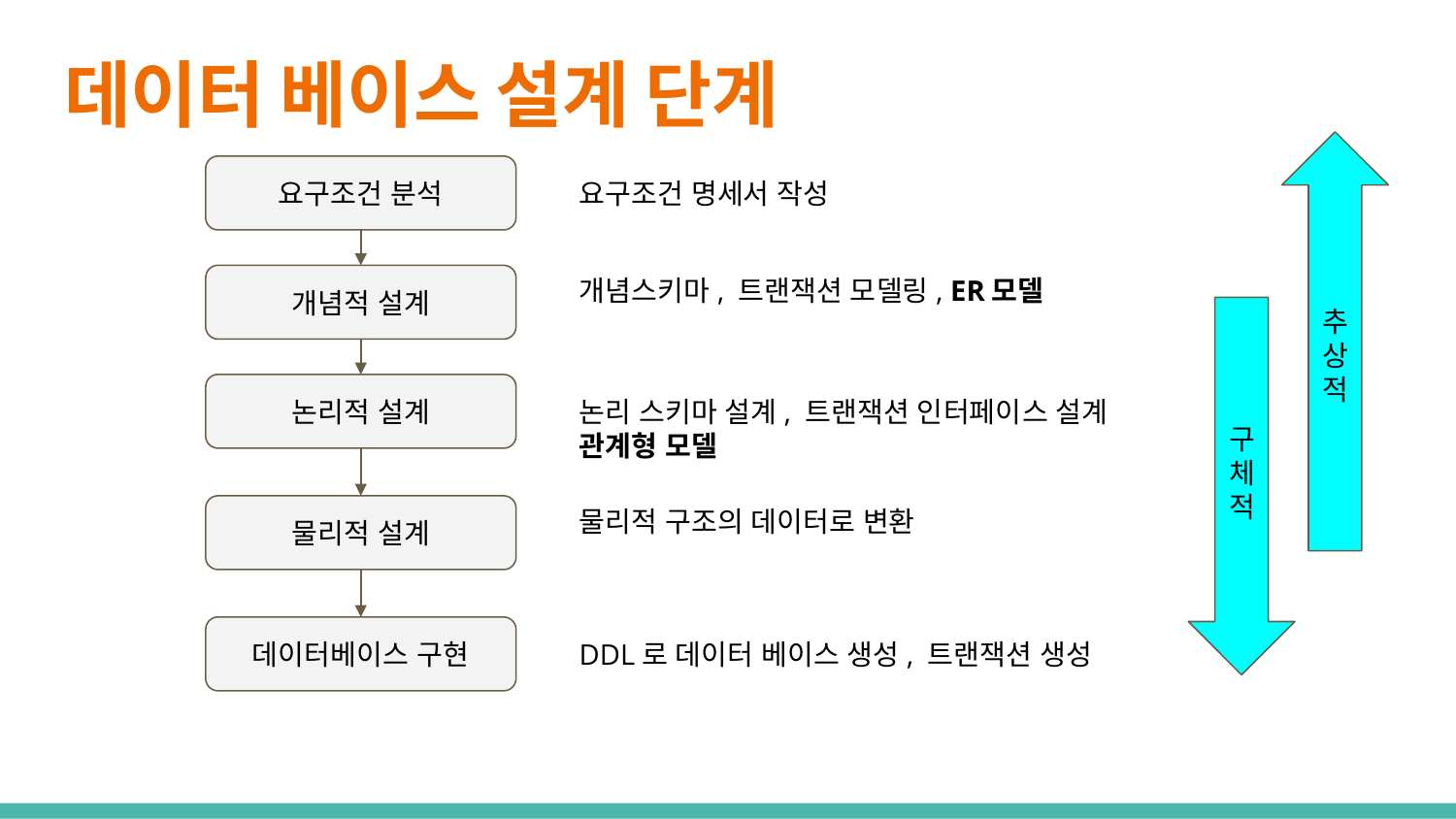

# 데이터 베이스 설계 단계
추
상
적
요구조건 분석
요구조건 명세서 작성
개념스키마, 트랜잭션 모델링, ER모델
개념적 설계
구
체
적
논리적 설계
논리 스키마 설계, 트랜잭션 인터페이스 설계
관계형 모델
물리적 구조의 데이터로 변환
물리적 설계
데이터베이스 구현
DDL로 데이터 베이스 생성, 트랜잭션 생성